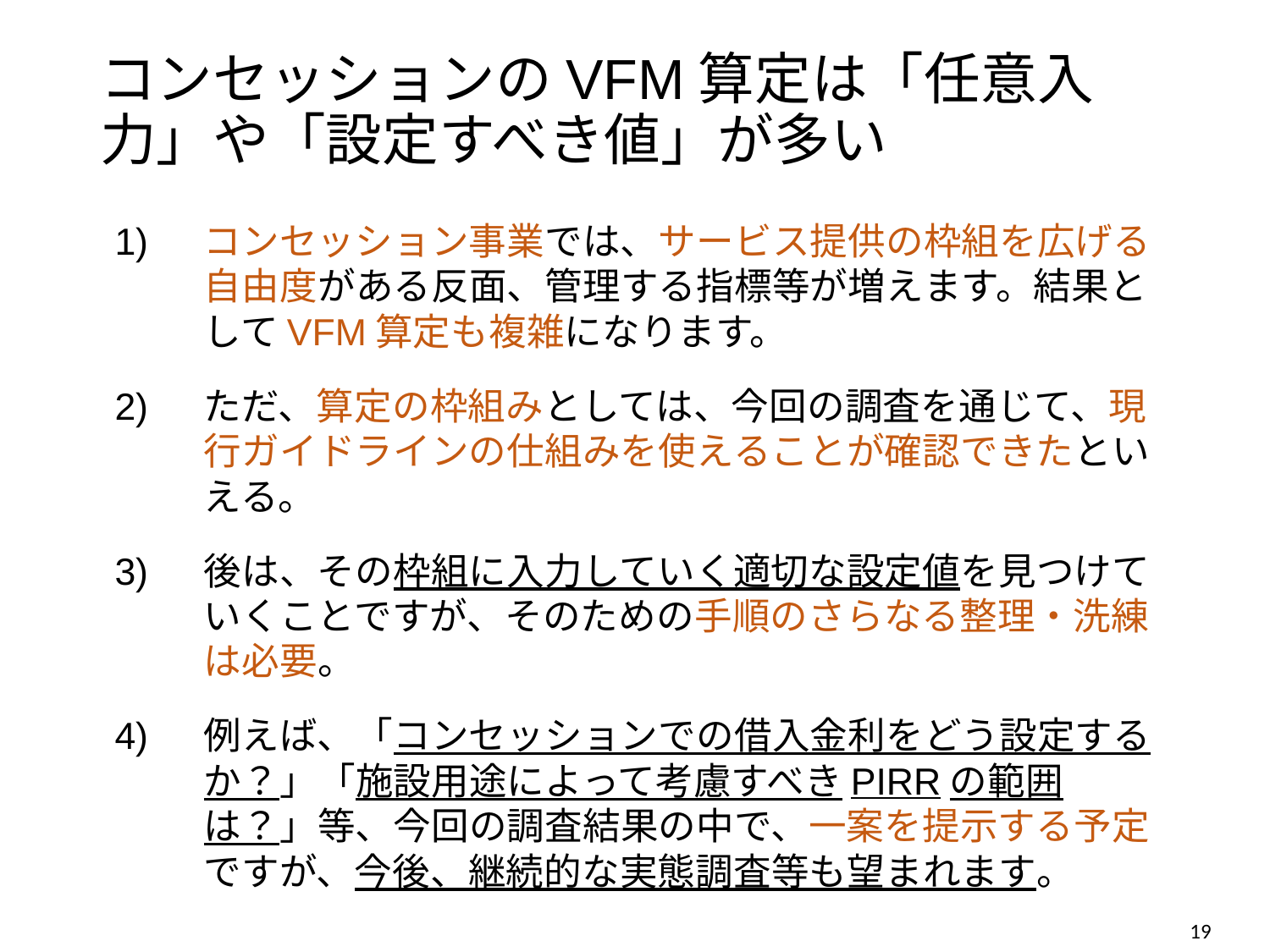

# コンセッションのVFM算定は「任意入力」や「設定すべき値」が多い
コンセッション事業では、サービス提供の枠組を広げる自由度がある反面、管理する指標等が増えます。結果としてVFM算定も複雑になります。

ただ、算定の枠組みとしては、今回の調査を通じて、現行ガイドラインの仕組みを使えることが確認できたといえる。

後は、その枠組に入力していく適切な設定値を見つけていくことですが、そのための手順のさらなる整理・洗練は必要。

例えば、「コンセッションでの借入金利をどう設定するか？」「施設用途によって考慮すべきPIRRの範囲は？」等、今回の調査結果の中で、一案を提示する予定ですが、今後、継続的な実態調査等も望まれます。

19